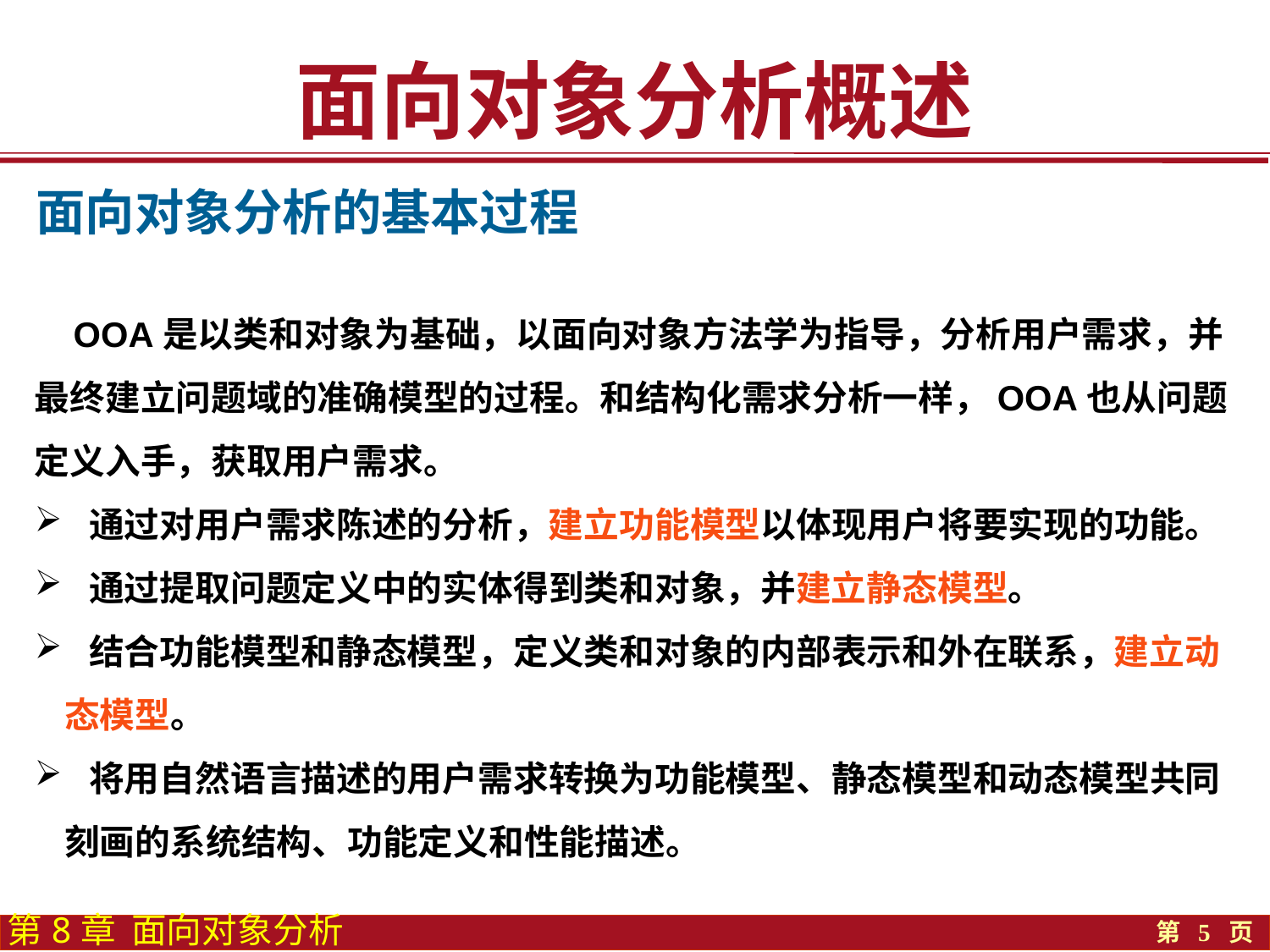

面向对象分析概述
面向对象分析的基本过程
    OOA是以类和对象为基础，以面向对象方法学为指导，分析用户需求，并最终建立问题域的准确模型的过程。和结构化需求分析一样，OOA也从问题定义入手，获取用户需求。
  通过对用户需求陈述的分析，建立功能模型以体现用户将要实现的功能。
  通过提取问题定义中的实体得到类和对象，并建立静态模型。
  结合功能模型和静态模型，定义类和对象的内部表示和外在联系，建立动态模型。
  将用自然语言描述的用户需求转换为功能模型、静态模型和动态模型共同刻画的系统结构、功能定义和性能描述。